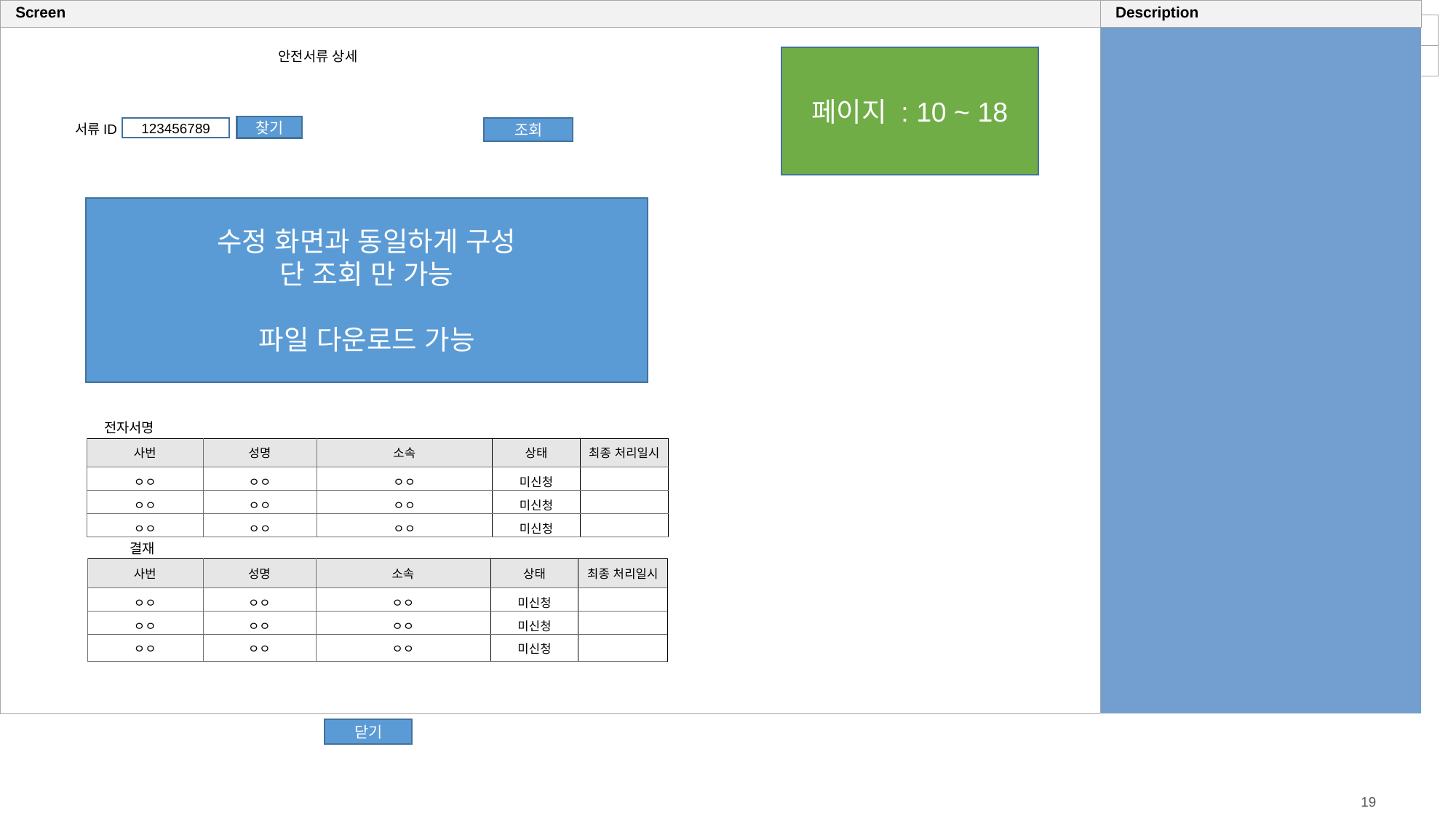

안전서류 상세
페이지 : 10 ~ 18
찾기
123456789
조회
서류ID
수정 화면과 동일하게 구성
단 조회 만 가능

파일 다운로드 가능
전자서명
| 사번 | 성명 | 소속 | 상태 | 최종 처리일시 |
| --- | --- | --- | --- | --- |
| ㅇㅇ | ㅇㅇ | ㅇㅇ | 미신청 |  |
| ㅇㅇ | ㅇㅇ | ㅇㅇ | 미신청 |  |
| ㅇㅇ | ㅇㅇ | ㅇㅇ | 미신청 |  |
결재
| 사번 | 성명 | 소속 | 상태 | 최종 처리일시 |
| --- | --- | --- | --- | --- |
| ㅇㅇ | ㅇㅇ | ㅇㅇ | 미신청 |  |
| ㅇㅇ | ㅇㅇ | ㅇㅇ | 미신청 |  |
| ㅇㅇ | ㅇㅇ | ㅇㅇ | 미신청 |  |
닫기